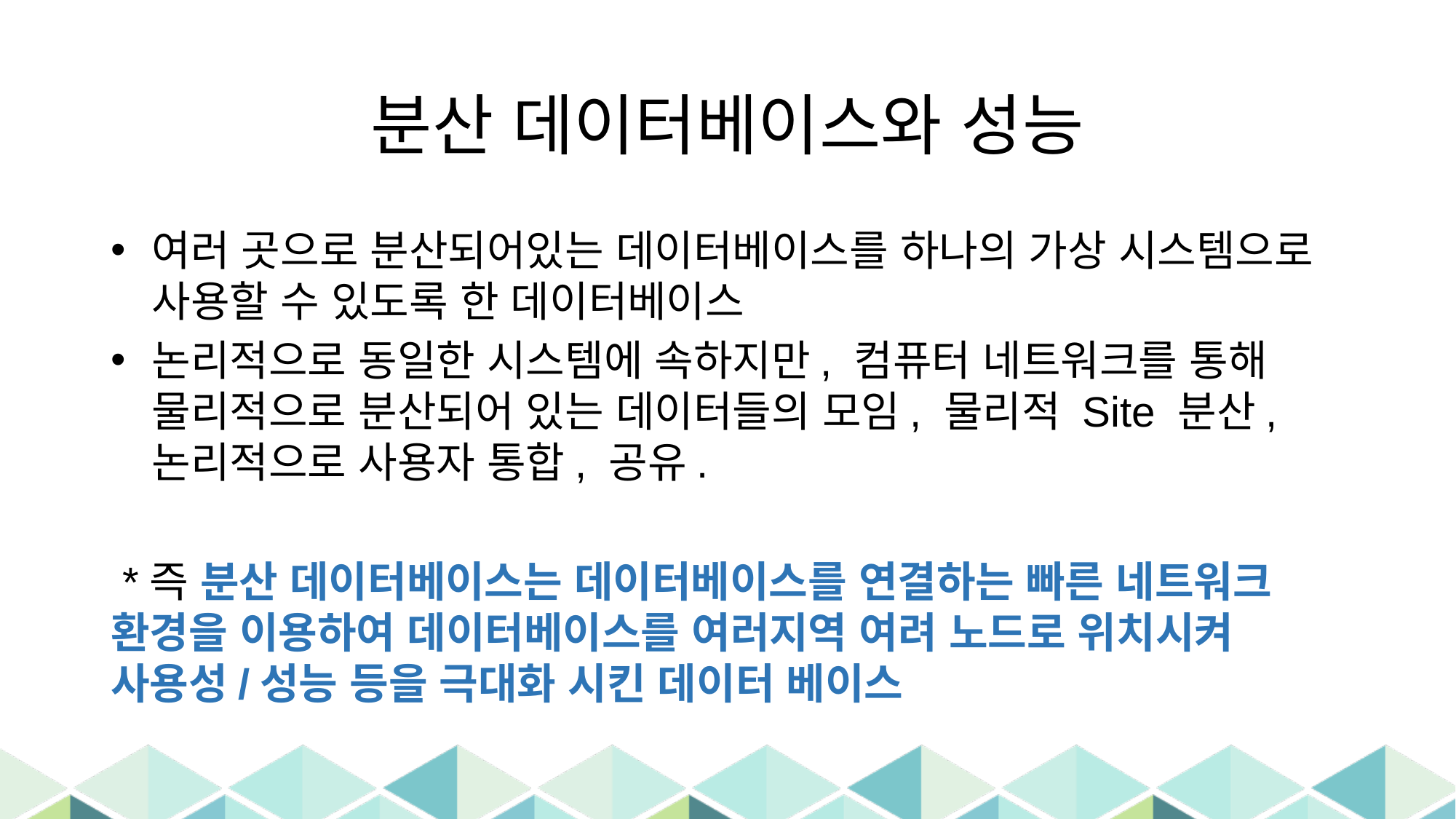

# 분산 데이터베이스와 성능
여러 곳으로 분산되어있는 데이터베이스를 하나의 가상 시스템으로 사용할 수 있도록 한 데이터베이스
논리적으로 동일한 시스템에 속하지만, 컴퓨터 네트워크를 통해 물리적으로 분산되어 있는 데이터들의 모임, 물리적 Site 분산, 논리적으로 사용자 통합, 공유.

 *즉 분산 데이터베이스는 데이터베이스를 연결하는 빠른 네트워크 환경을 이용하여 데이터베이스를 여러지역 여려 노드로 위치시켜 사용성/성능 등을 극대화 시킨 데이터 베이스